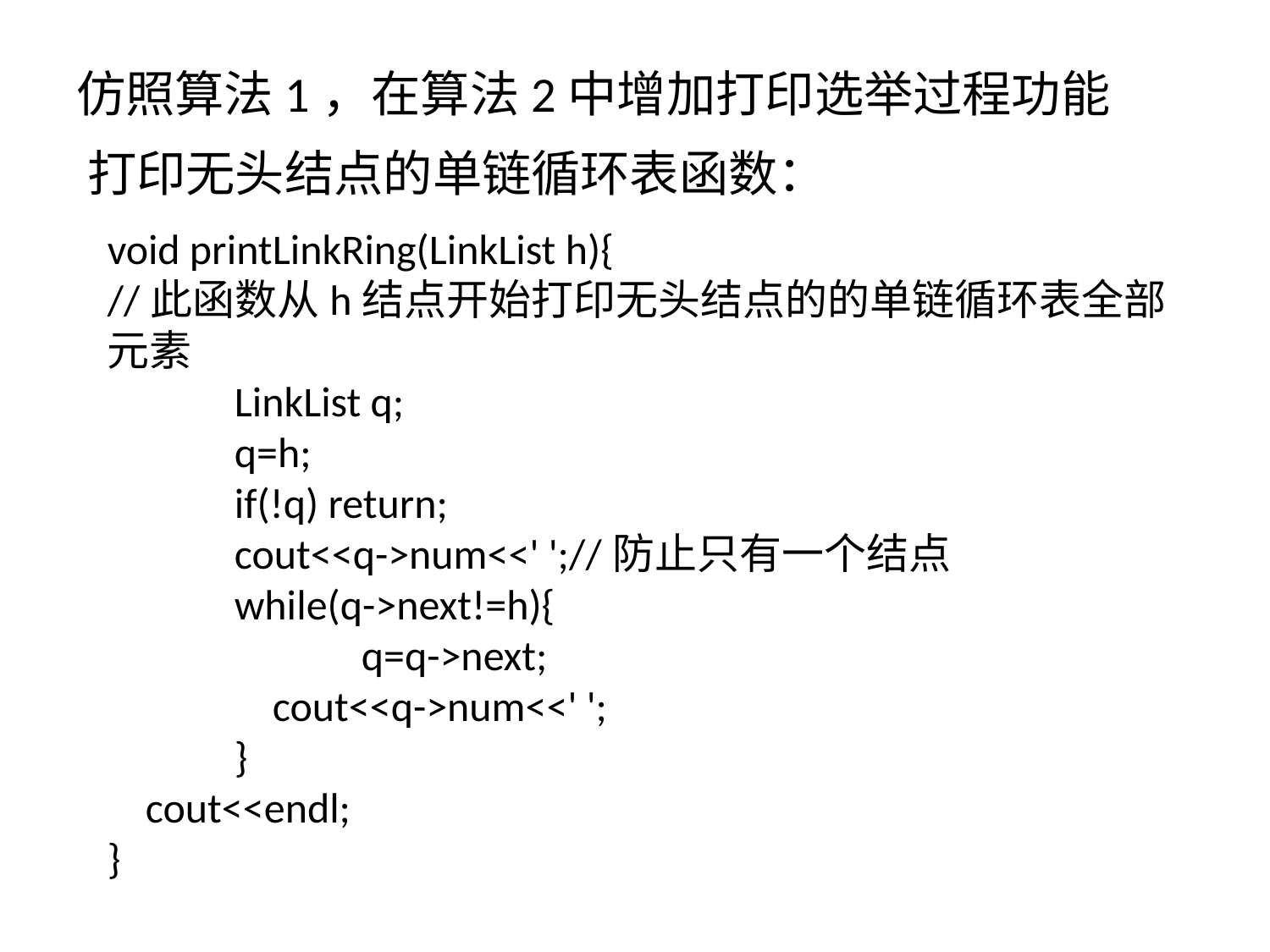

# 仿照算法1，在算法2中增加打印选举过程功能
打印无头结点的单链循环表函数：
void printLinkRing(LinkList h){
//此函数从h结点开始打印无头结点的的单链循环表全部元素
	LinkList q;
	q=h;
	if(!q) return;
    	cout<<q->num<<' ';//防止只有一个结点
	while(q->next!=h){
		q=q->next;
	    cout<<q->num<<' ';
	}
    cout<<endl;
}